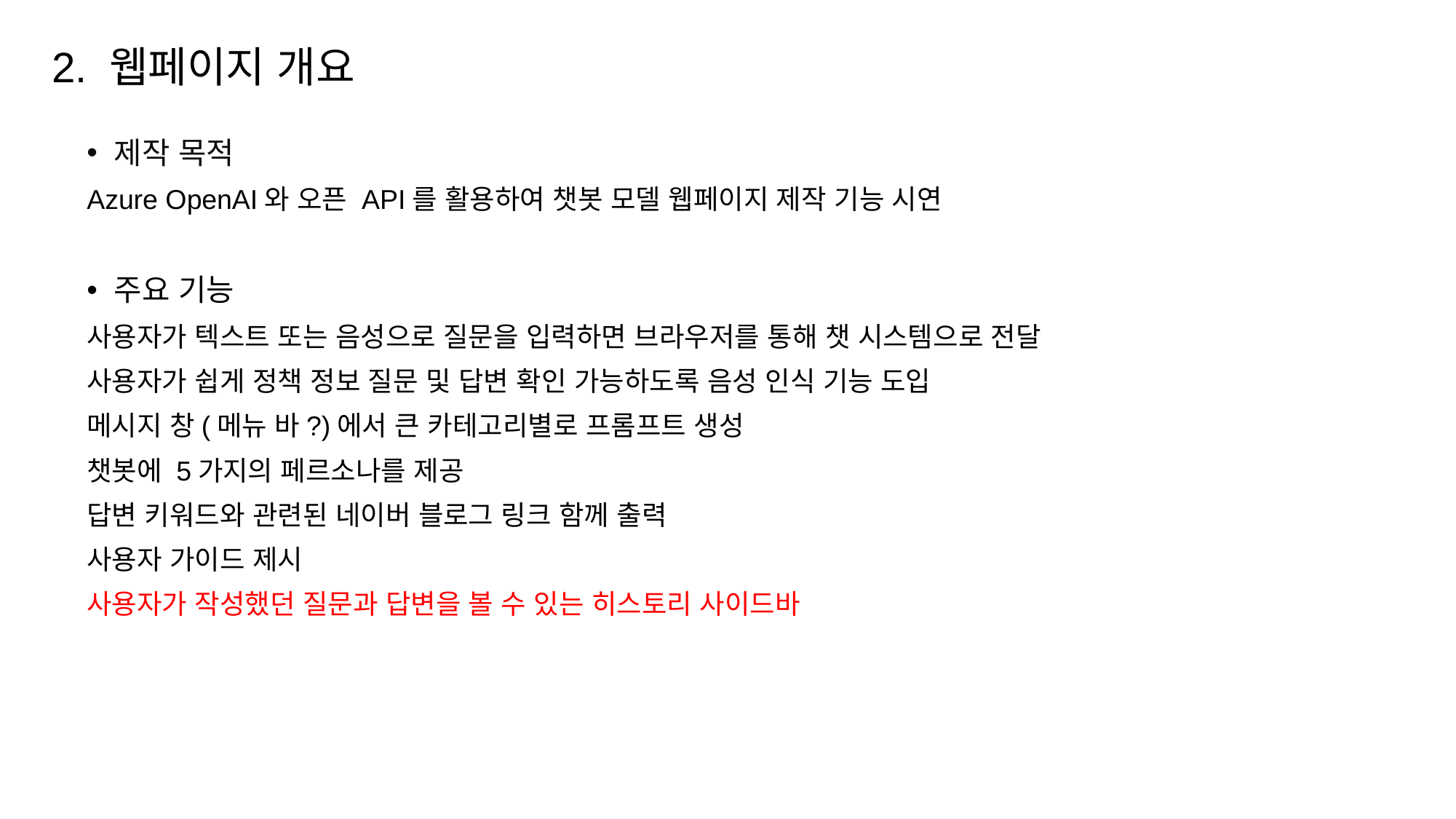

# 2. 웹페이지 개요
제작 목적
Azure OpenAI와 오픈 API를 활용하여 챗봇 모델 웹페이지 제작 기능 시연

주요 기능
사용자가 텍스트 또는 음성으로 질문을 입력하면 브라우저를 통해 챗 시스템으로 전달
사용자가 쉽게 정책 정보 질문 및 답변 확인 가능하도록 음성 인식 기능 도입
메시지 창(메뉴 바?)에서 큰 카테고리별로 프롬프트 생성
챗봇에 5가지의 페르소나를 제공
답변 키워드와 관련된 네이버 블로그 링크 함께 출력
사용자 가이드 제시
사용자가 작성했던 질문과 답변을 볼 수 있는 히스토리 사이드바